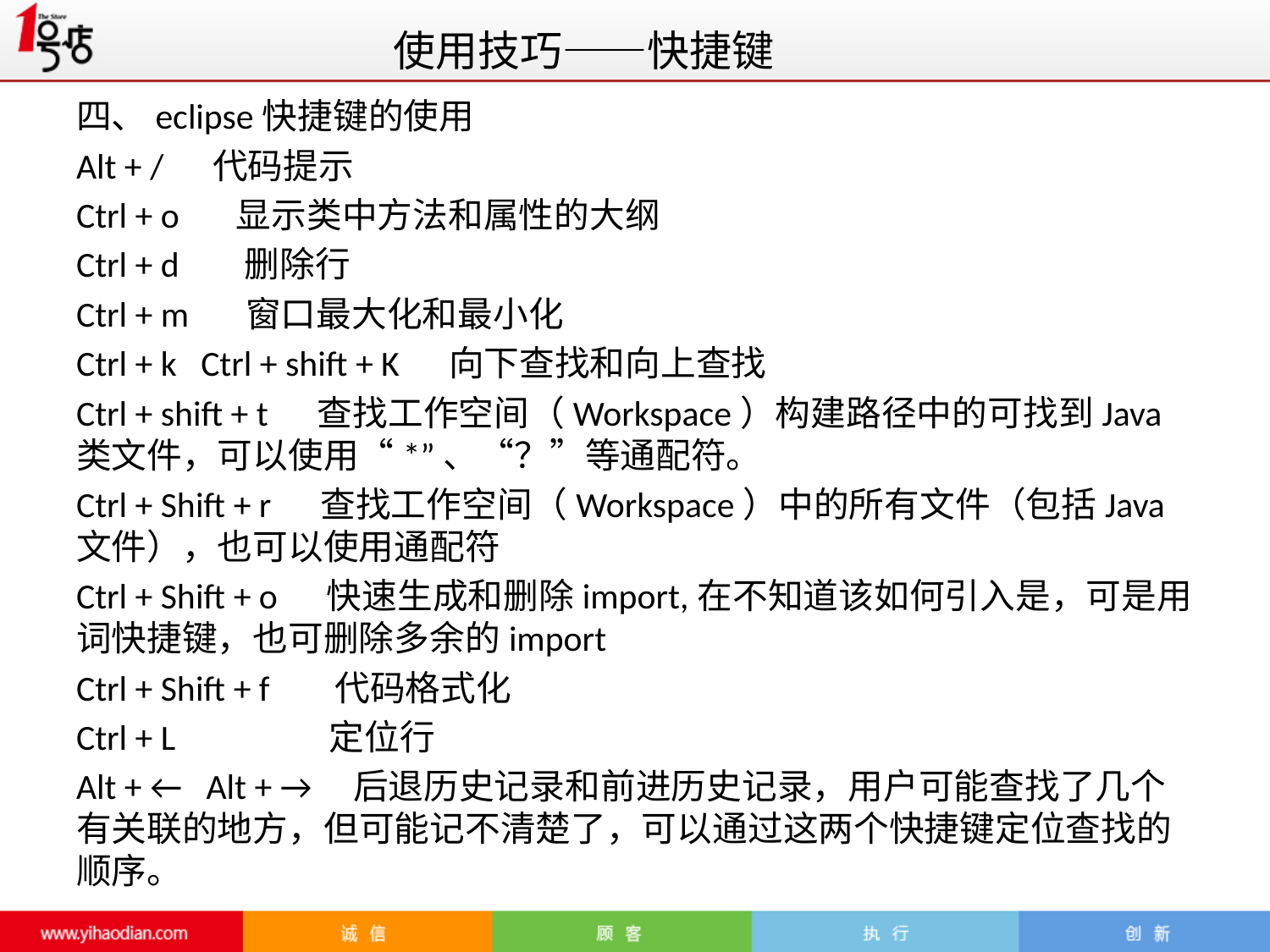

# 使用技巧——快捷键
四、eclipse快捷键的使用
Alt + /     代码提示
Ctrl + o      显示类中方法和属性的大纲
Ctrl + d       删除行
Ctrl + m      窗口最大化和最小化
Ctrl + k   Ctrl + shift + K     向下查找和向上查找
Ctrl + shift + t     查找工作空间（Workspace）构建路径中的可找到Java类文件，可以使用“*”、“？”等通配符。
Ctrl + Shift + r     查找工作空间（Workspace）中的所有文件（包括Java文件），也可以使用通配符
Ctrl + Shift + o     快速生成和删除import,在不知道该如何引入是，可是用词快捷键，也可删除多余的import
Ctrl + Shift + f       代码格式化
Ctrl + L                  定位行
Alt + ←   Alt + →    后退历史记录和前进历史记录，用户可能查找了几个有关联的地方，但可能记不清楚了，可以通过这两个快捷键定位查找的顺序。